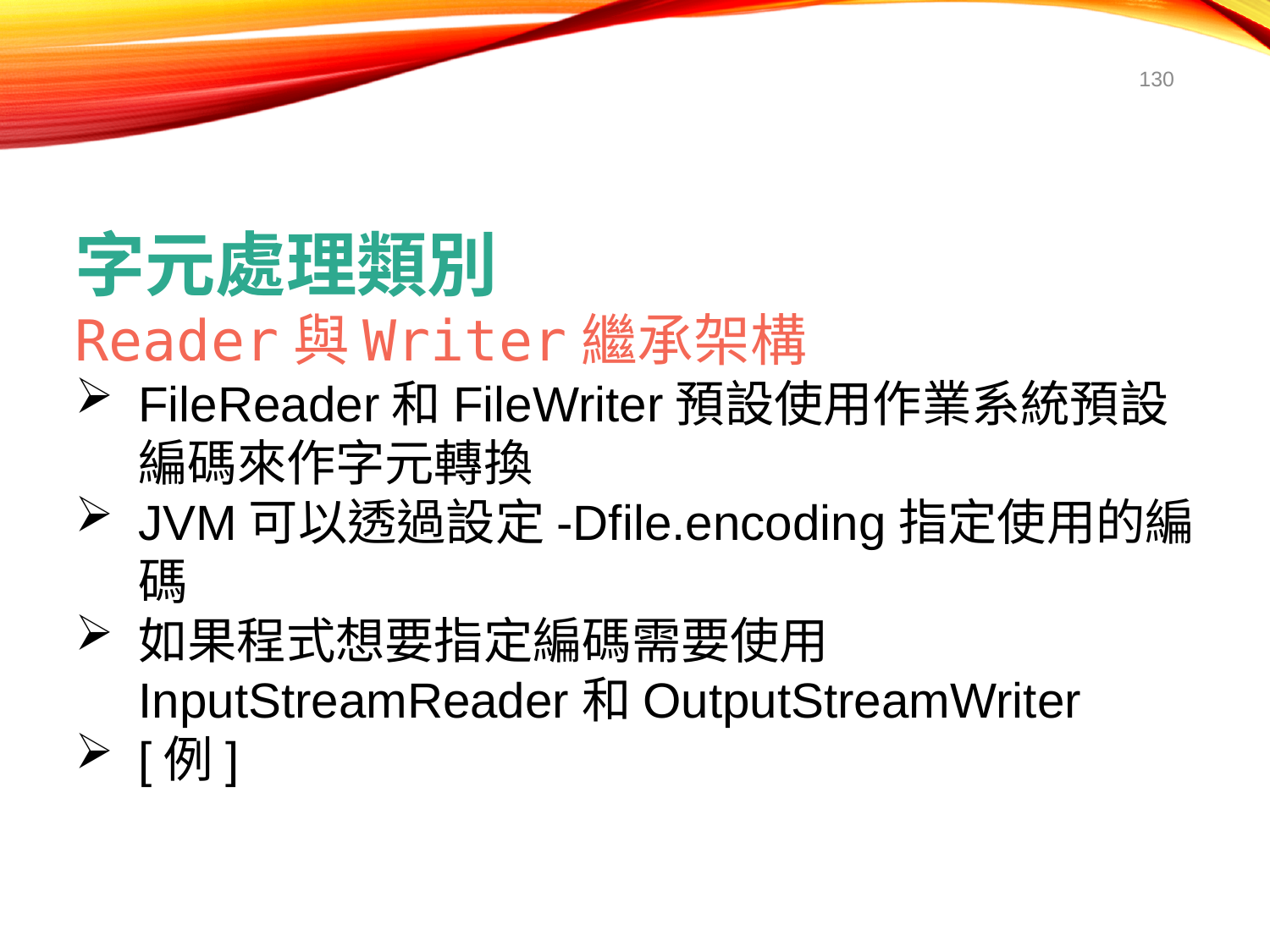

130
字元處理類別
Reader與Writer繼承架構
FileReader和FileWriter預設使用作業系統預設編碼來作字元轉換
JVM可以透過設定-Dfile.encoding指定使用的編碼
如果程式想要指定編碼需要使用InputStreamReader和OutputStreamWriter
[例]